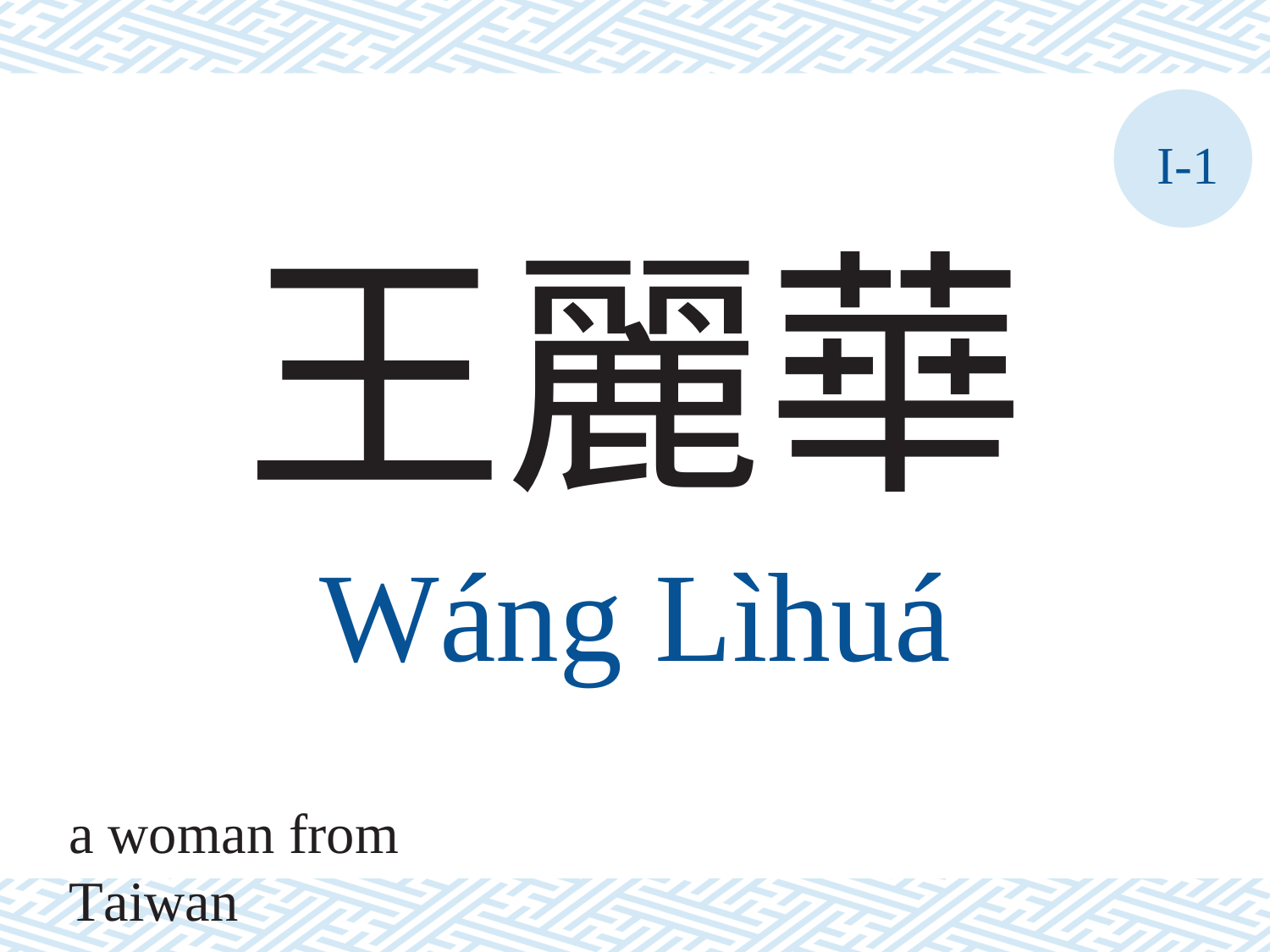

I-1
王麗華
Wáng	Lìhuá
a woman from Taiwan